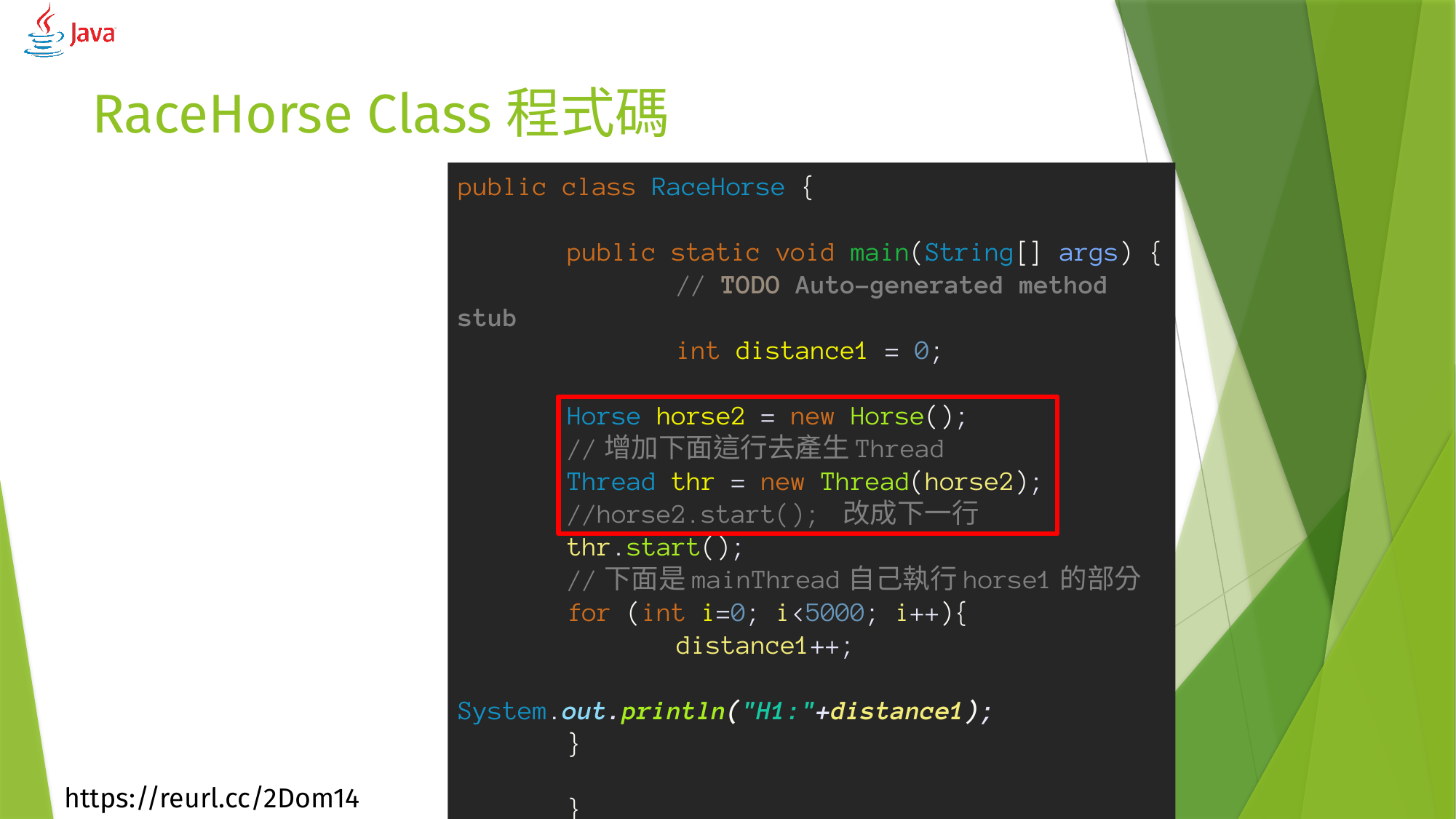

# RaceHorse Class程式碼
public class RaceHorse {

	public static void main(String[] args) {
		// TODO Auto-generated method stub
		int distance1 = 0;

    	Horse horse2 = new Horse();
    	//增加下面這行去產生Thread
    	Thread thr = new Thread(horse2);
    	//horse2.start(); 改成下一行
    	thr.start();
    	//下面是mainThread自己執行horse1的部分
    	for (int i=0; i<5000; i++){
    		distance1++;
      		System.out.println("H1:"+distance1);
    	}

	}
}